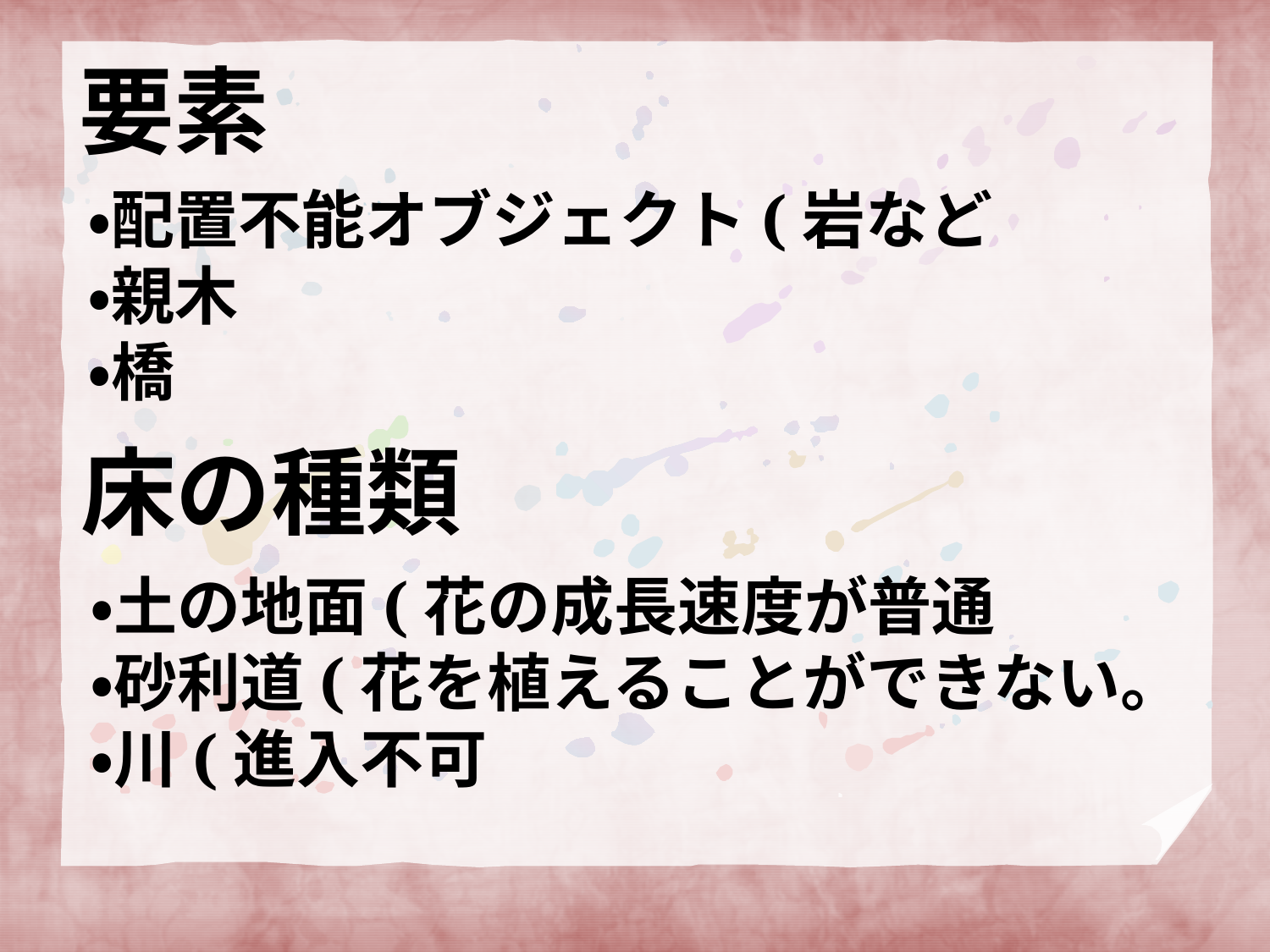

要素
・配置不能オブジェクト(岩など
・親木
・橋
床の種類
・土の地面(花の成長速度が普通
・砂利道(花を植えることができない。
・川(進入不可